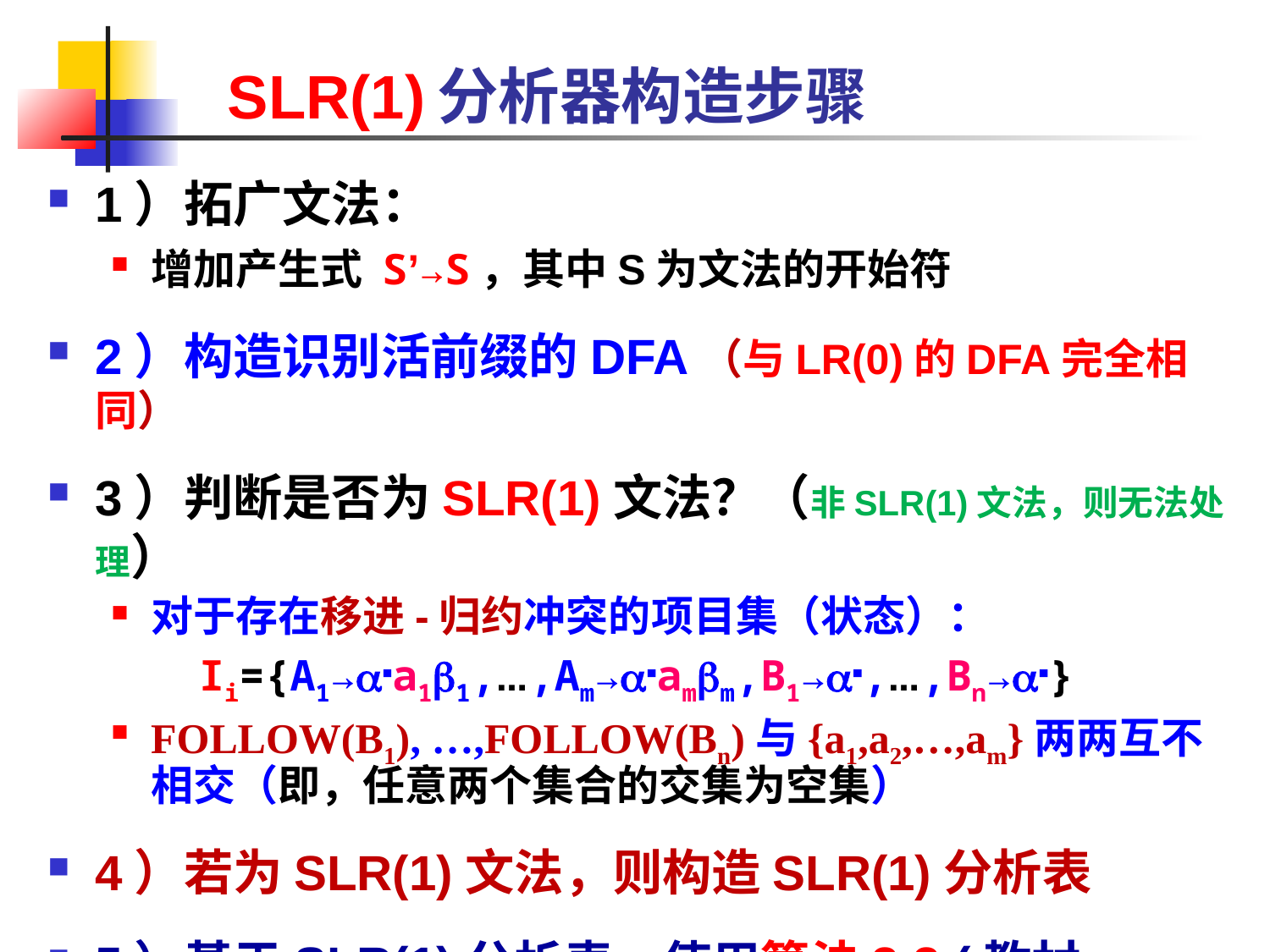

# SLR(1)分析器构造步骤
1）拓广文法：
增加产生式 S’→S，其中S为文法的开始符
2）构造识别活前缀的DFA（与LR(0)的DFA完全相同）
3）判断是否为SLR(1)文法？（非SLR(1)文法，则无法处理）
对于存在移进-归约冲突的项目集（状态）：
Ii={A1→α·a1β1,…,Am→α·amβm,B1→α·,…,Bn→α·}
FOLLOW(B1), …,FOLLOW(Bn)与{a1,a2,…,am}两两互不相交（即，任意两个集合的交集为空集）
4）若为SLR(1)文法，则构造SLR(1)分析表
5）基于SLR(1)分析表，使用算法3.3 (教材P71)，分析给定句子。